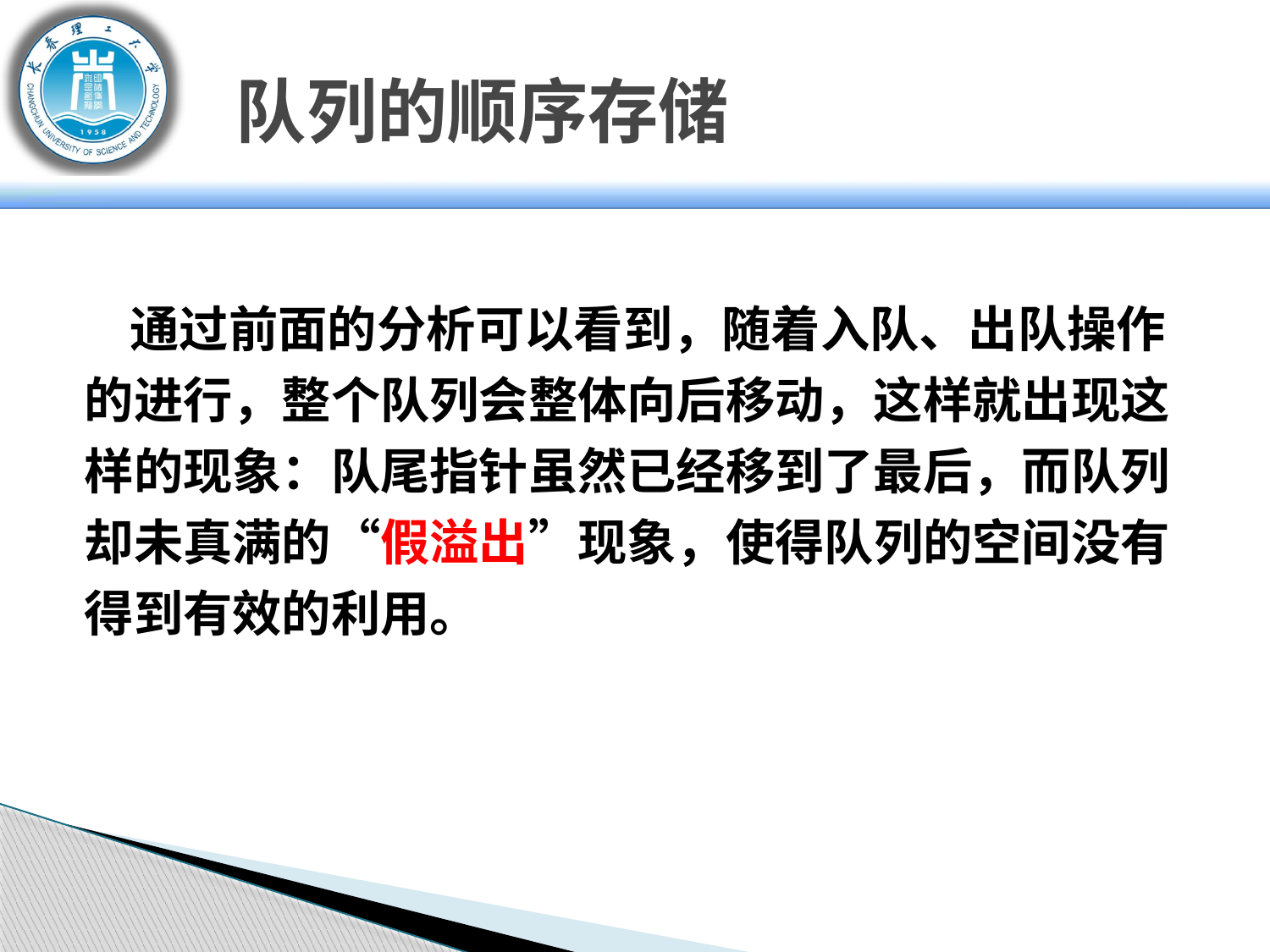

队列的顺序存储

   通过前面的分析可以看到，随着入队、出队操作的进行，整个队列会整体向后移动，这样就出现这样的现象：队尾指针虽然已经移到了最后，而队列却未真满的“假溢出”现象，使得队列的空间没有得到有效的利用。